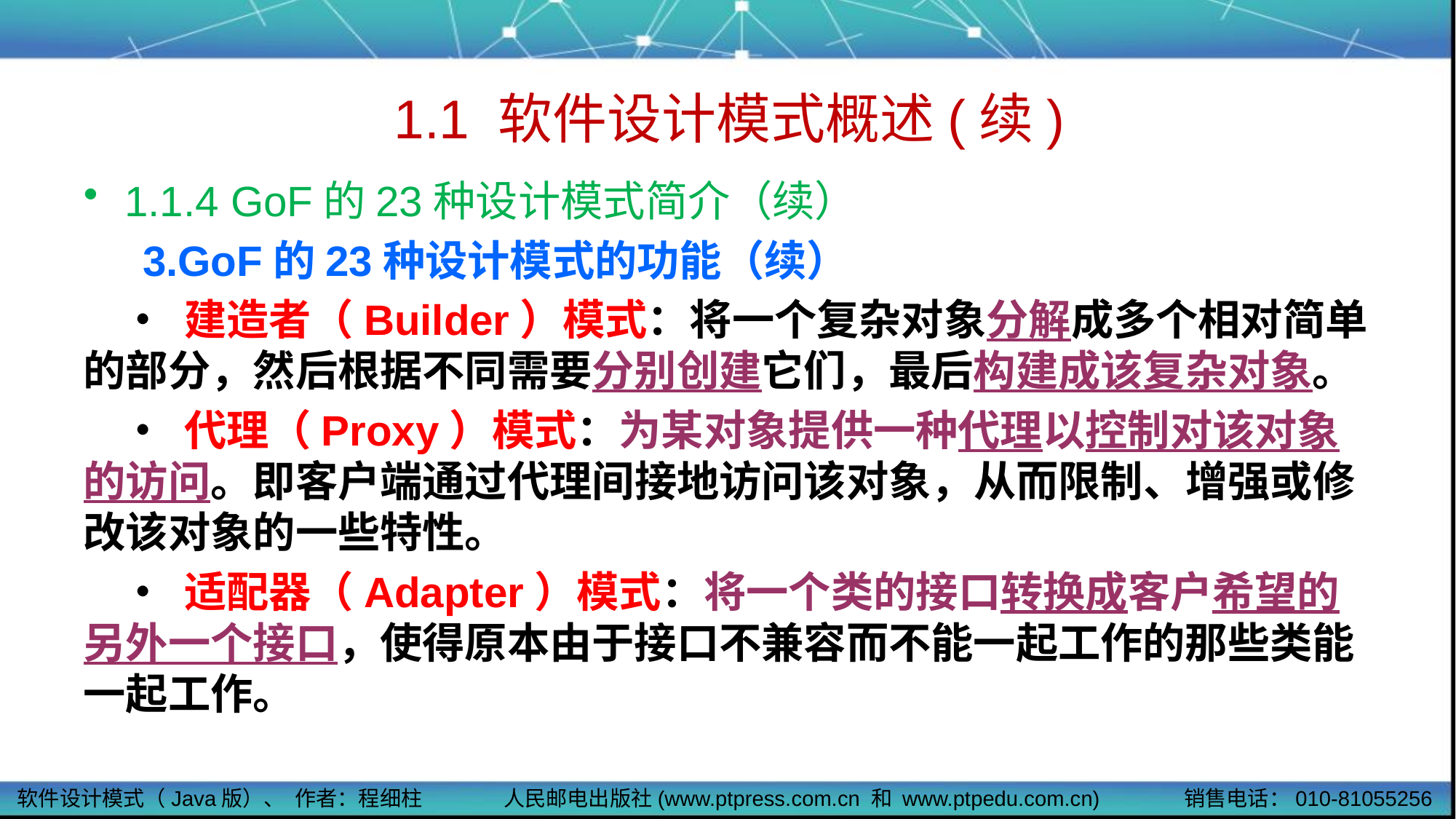

# 1.1 软件设计模式概述(续)
1.1.4 GoF的23种设计模式简介（续）
     3.GoF的23种设计模式的功能（续）
    • 建造者（Builder）模式：将一个复杂对象分解成多个相对简单的部分，然后根据不同需要分别创建它们，最后构建成该复杂对象。
    • 代理（Proxy）模式：为某对象提供一种代理以控制对该对象的访问。即客户端通过代理间接地访问该对象，从而限制、增强或修改该对象的一些特性。
    • 适配器（Adapter）模式：将一个类的接口转换成客户希望的另外一个接口，使得原本由于接口不兼容而不能一起工作的那些类能一起工作。
软件设计模式（Java版）、  作者：程细柱
人民邮电出版社(www.ptpress.com.cn 和 www.ptpedu.com.cn)
销售电话：010-81055256